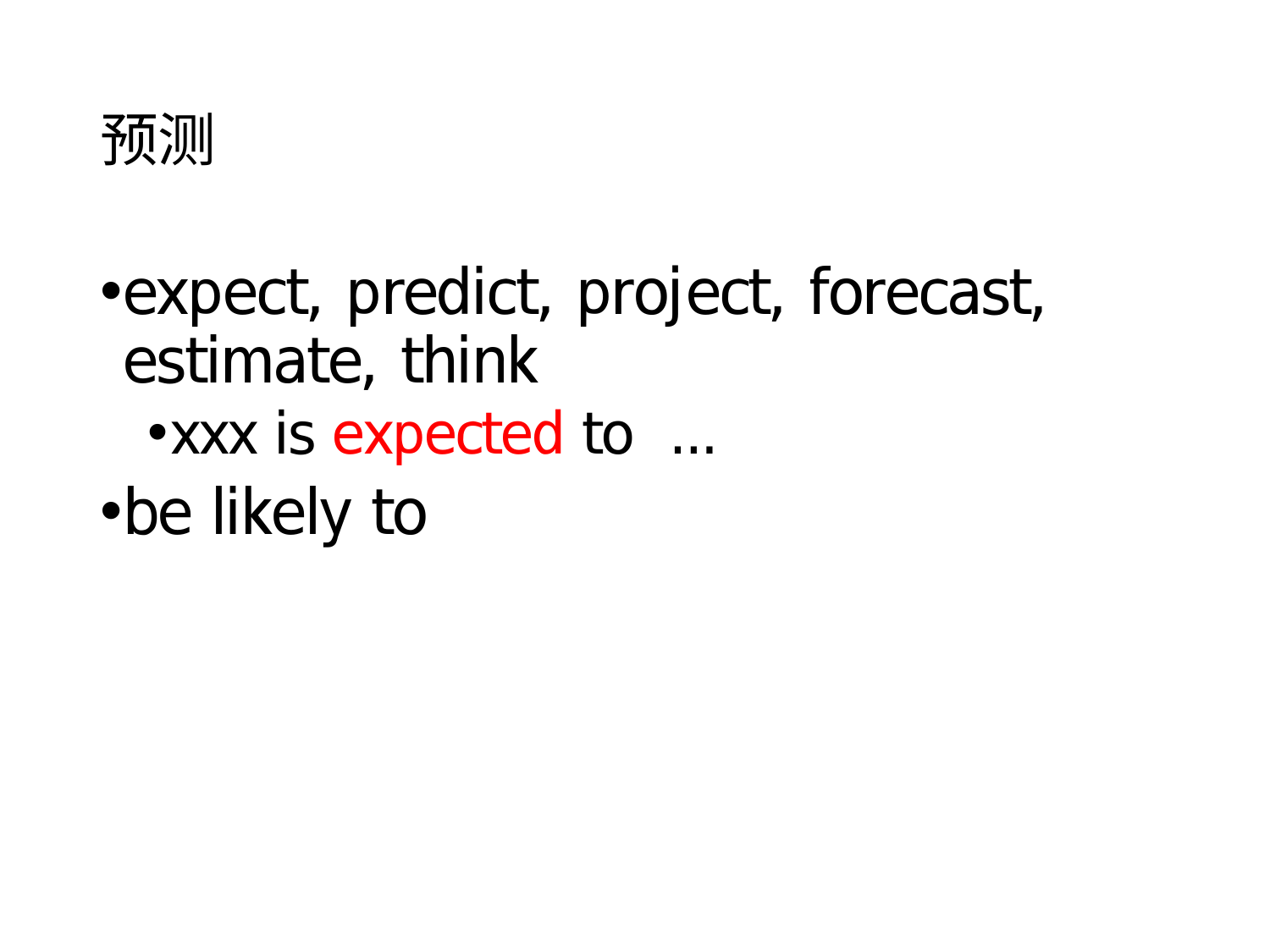

# 预测
expect, predict, project, forecast, estimate, think
xxx is expected to  …
be likely to